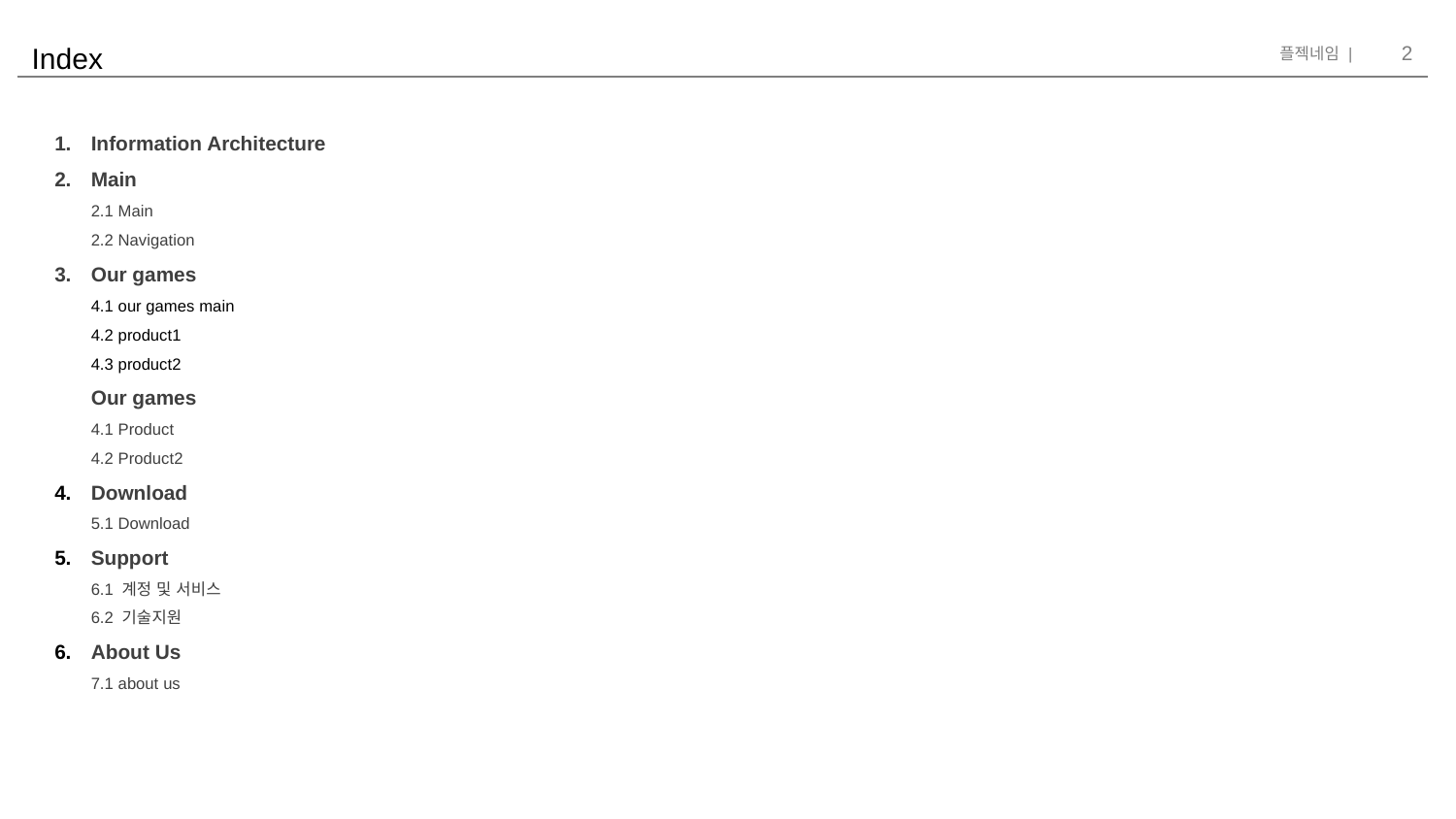

2
# Index
Information Architecture
Main
2.1 Main
2.2 Navigation
Our games
4.1 our games main
4.2 product1
4.3 product2
Our games
4.1 Product
4.2 Product2
Download
5.1 Download
Support
6.1 계정 및 서비스
6.2 기술지원
About Us
7.1 about us